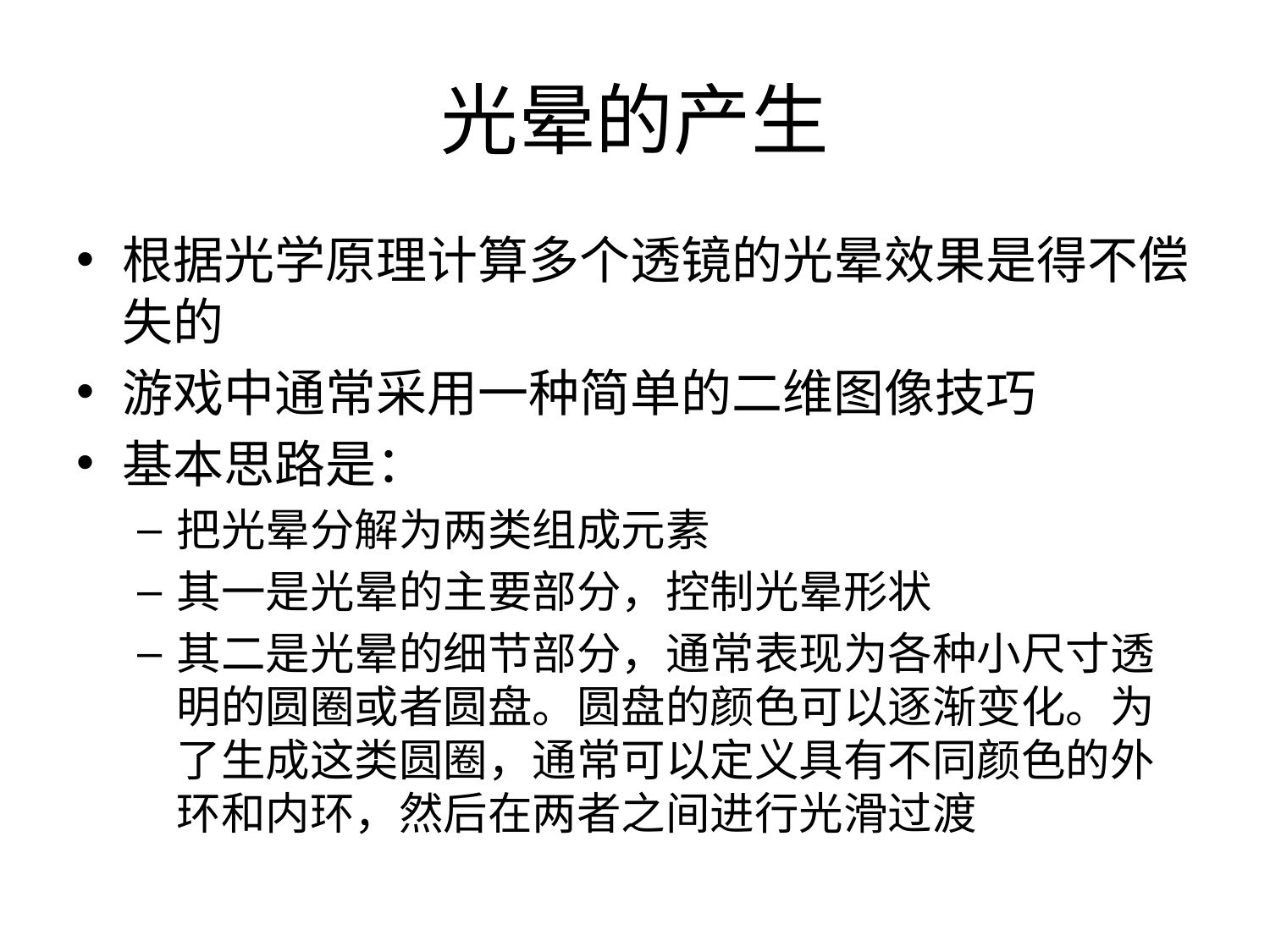

# 光晕的产生
根据光学原理计算多个透镜的光晕效果是得不偿失的
游戏中通常采用一种简单的二维图像技巧
基本思路是：
把光晕分解为两类组成元素
其一是光晕的主要部分，控制光晕形状
其二是光晕的细节部分，通常表现为各种小尺寸透明的圆圈或者圆盘。圆盘的颜色可以逐渐变化。为了生成这类圆圈，通常可以定义具有不同颜色的外环和内环，然后在两者之间进行光滑过渡